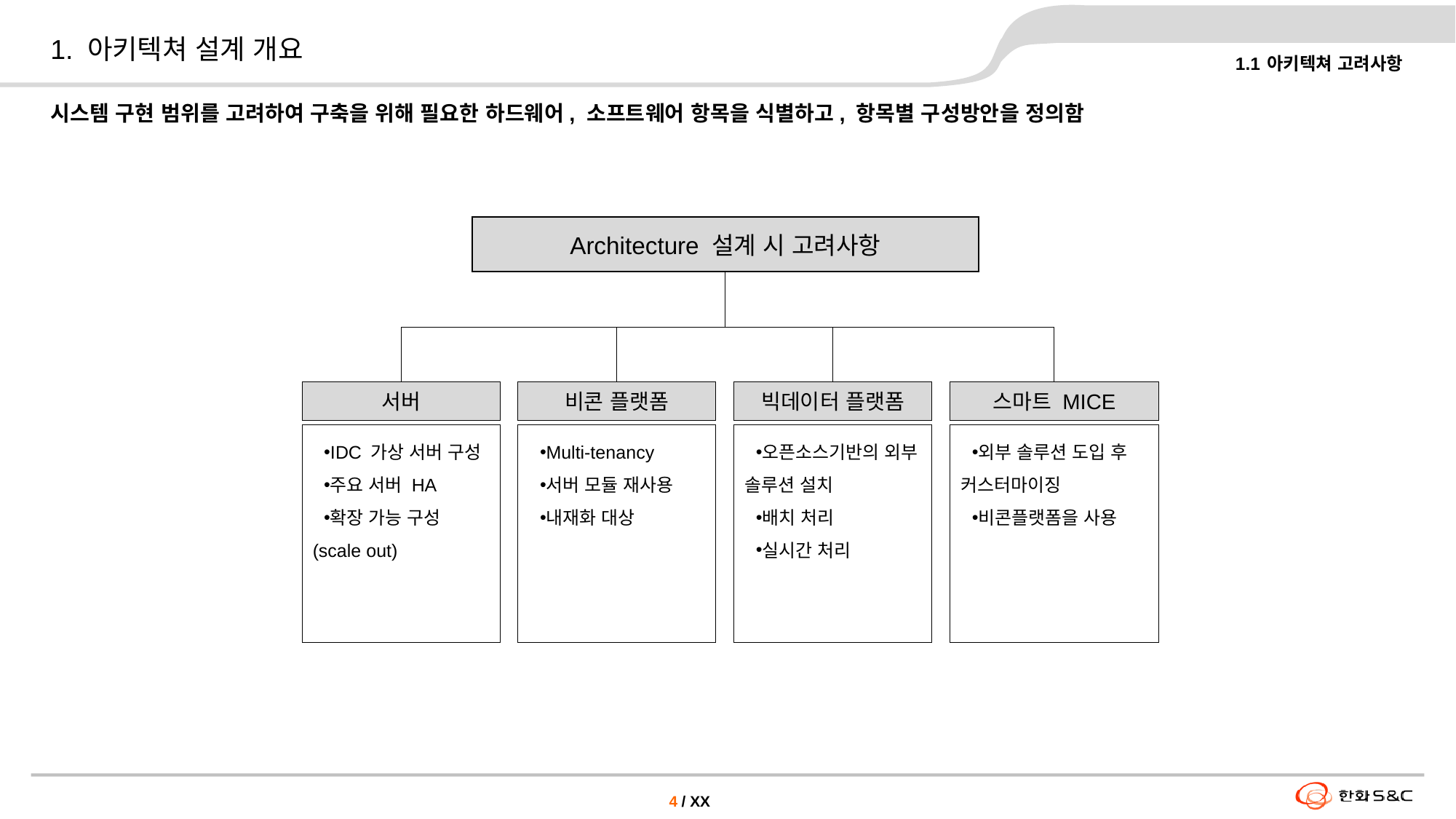

# 1. 아키텍쳐 설계 개요
1.1 아키텍쳐 고려사항
시스템 구현 범위를 고려하여 구축을 위해 필요한 하드웨어, 소프트웨어 항목을 식별하고, 항목별 구성방안을 정의함
Architecture 설계 시 고려사항
서버
비콘 플랫폼
빅데이터 플랫폼
스마트 MICE
IDC 가상 서버 구성
주요 서버 HA
확장 가능 구성 (scale out)
Multi-tenancy
서버 모듈 재사용
내재화 대상

오픈소스기반의 외부 솔루션 설치
배치 처리
실시간 처리
외부 솔루션 도입 후 커스터마이징
비콘플랫폼을 사용